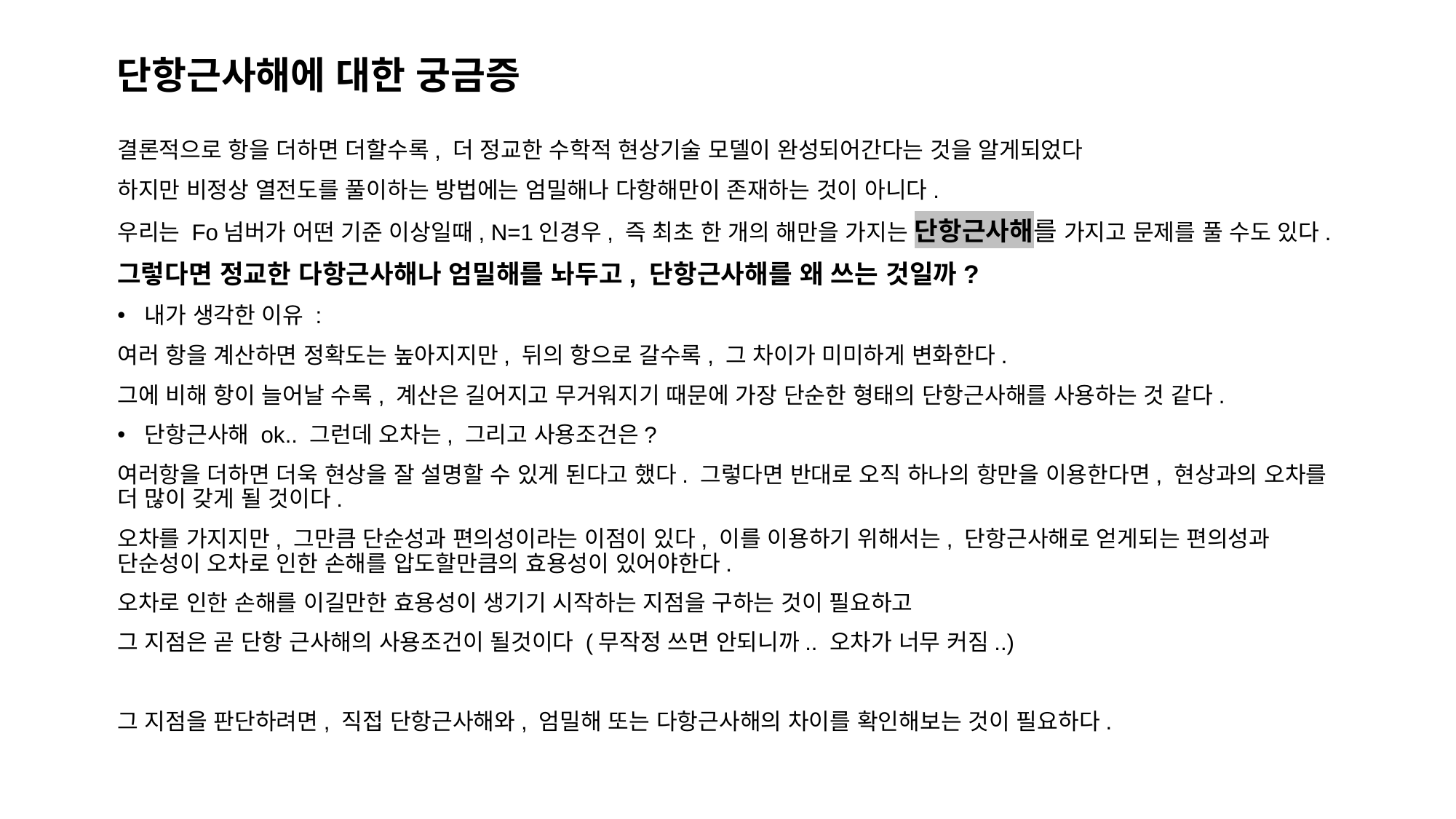

단항근사해에 대한 궁금증
결론적으로 항을 더하면 더할수록, 더 정교한 수학적 현상기술 모델이 완성되어간다는 것을 알게되었다
하지만 비정상 열전도를 풀이하는 방법에는 엄밀해나 다항해만이 존재하는 것이 아니다.
우리는 Fo넘버가 어떤 기준 이상일때, N=1인경우, 즉 최초 한 개의 해만을 가지는 단항근사해를 가지고 문제를 풀 수도 있다.
그렇다면 정교한 다항근사해나 엄밀해를 놔두고, 단항근사해를 왜 쓰는 것일까?
내가 생각한 이유 :
여러 항을 계산하면 정확도는 높아지지만, 뒤의 항으로 갈수록, 그 차이가 미미하게 변화한다.
그에 비해 항이 늘어날 수록, 계산은 길어지고 무거워지기 때문에 가장 단순한 형태의 단항근사해를 사용하는 것 같다.
단항근사해 ok.. 그런데 오차는, 그리고 사용조건은?
여러항을 더하면 더욱 현상을 잘 설명할 수 있게 된다고 했다. 그렇다면 반대로 오직 하나의 항만을 이용한다면, 현상과의 오차를 더 많이 갖게 될 것이다.
오차를 가지지만, 그만큼 단순성과 편의성이라는 이점이 있다, 이를 이용하기 위해서는, 단항근사해로 얻게되는 편의성과 단순성이 오차로 인한 손해를 압도할만큼의 효용성이 있어야한다.
오차로 인한 손해를 이길만한 효용성이 생기기 시작하는 지점을 구하는 것이 필요하고
그 지점은 곧 단항 근사해의 사용조건이 될것이다 (무작정 쓰면 안되니까.. 오차가 너무 커짐..)

그 지점을 판단하려면, 직접 단항근사해와, 엄밀해 또는 다항근사해의 차이를 확인해보는 것이 필요하다.